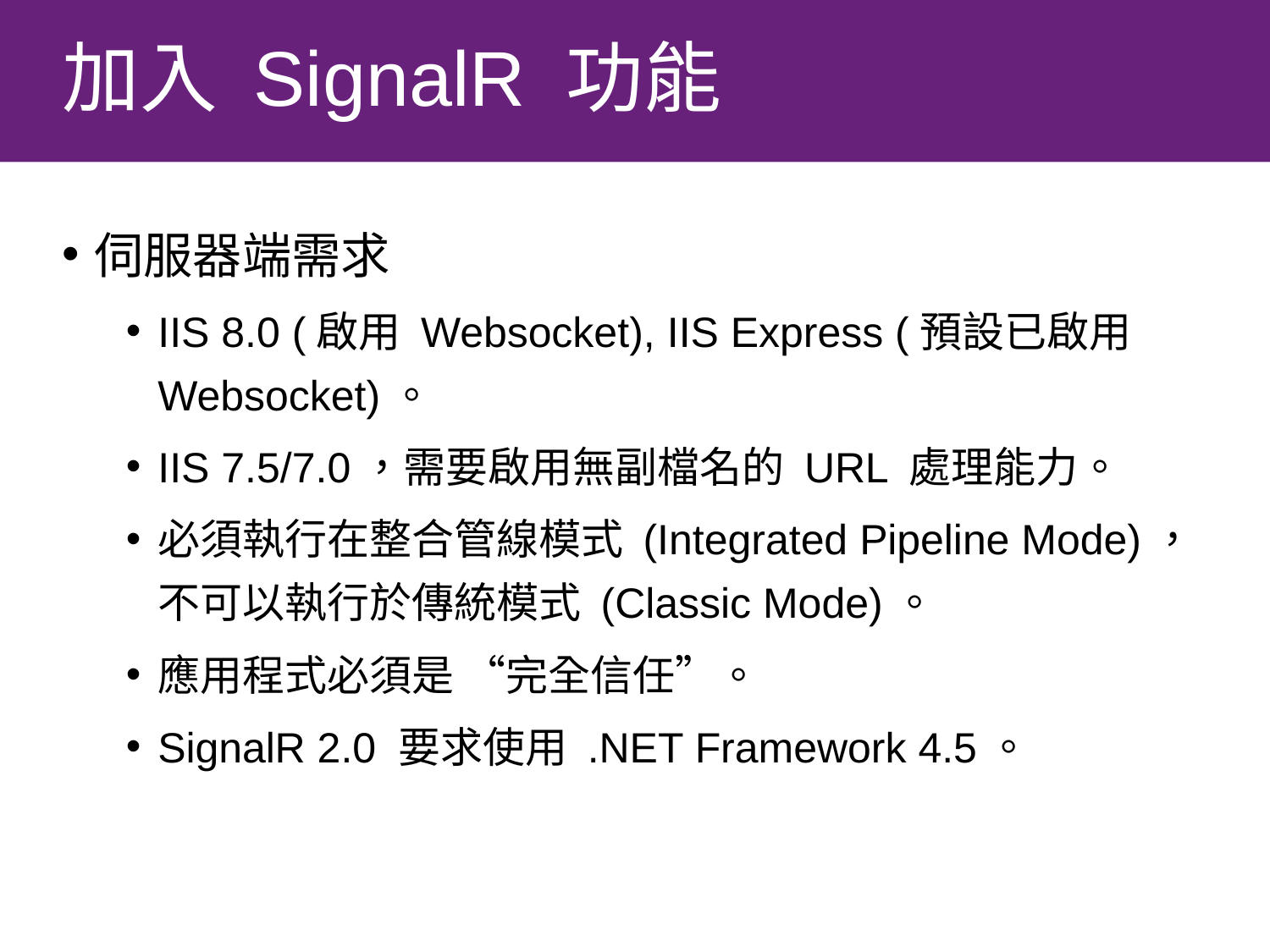

# 加入 SignalR 功能
伺服器端需求
IIS 8.0 (啟用 Websocket), IIS Express (預設已啟用 Websocket)。
IIS 7.5/7.0，需要啟用無副檔名的 URL 處理能力。
必須執行在整合管線模式 (Integrated Pipeline Mode)，不可以執行於傳統模式 (Classic Mode)。
應用程式必須是 “完全信任”。
SignalR 2.0 要求使用 .NET Framework 4.5。